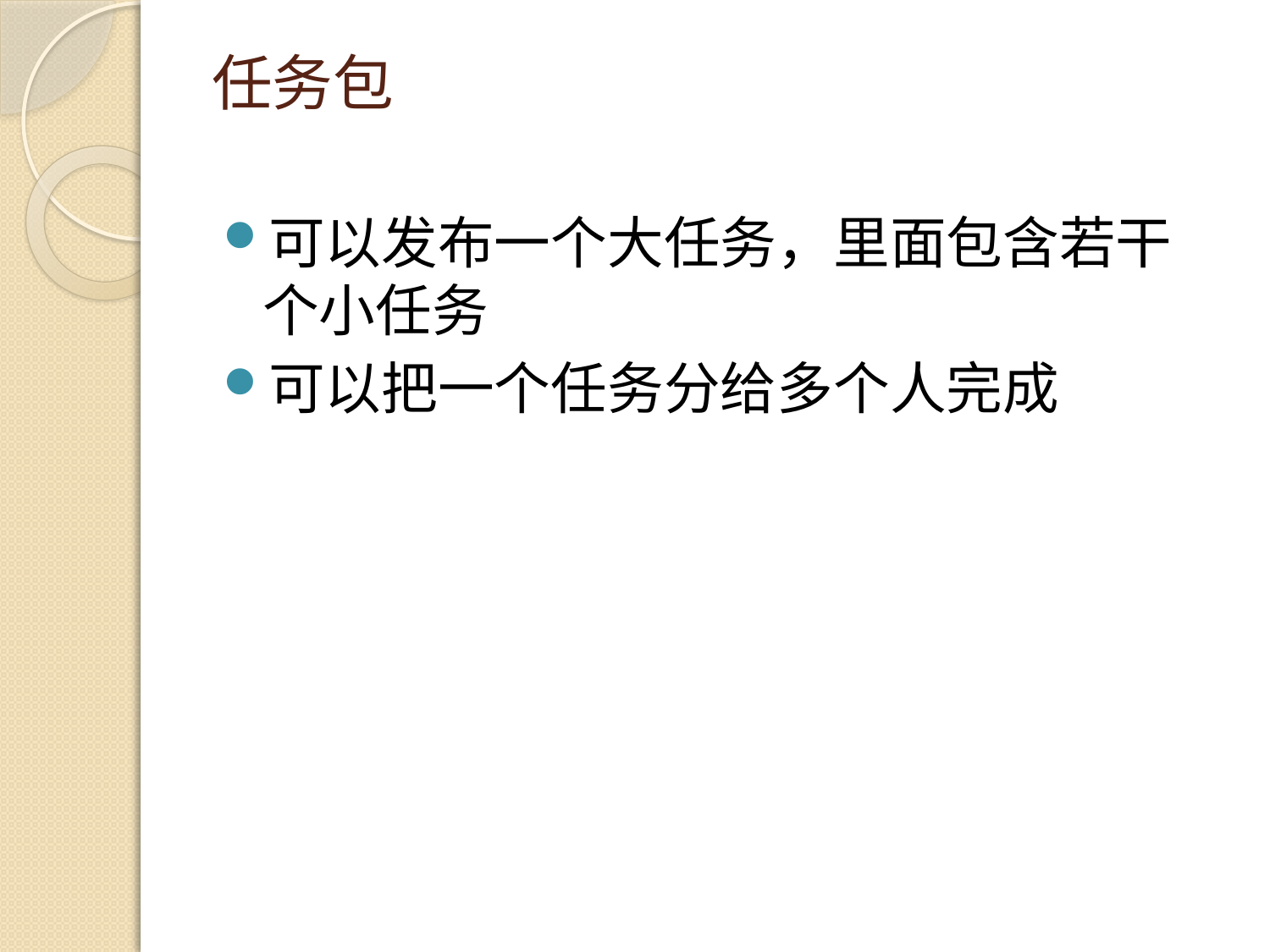

# 任务包
可以发布一个大任务，里面包含若干个小任务
可以把一个任务分给多个人完成